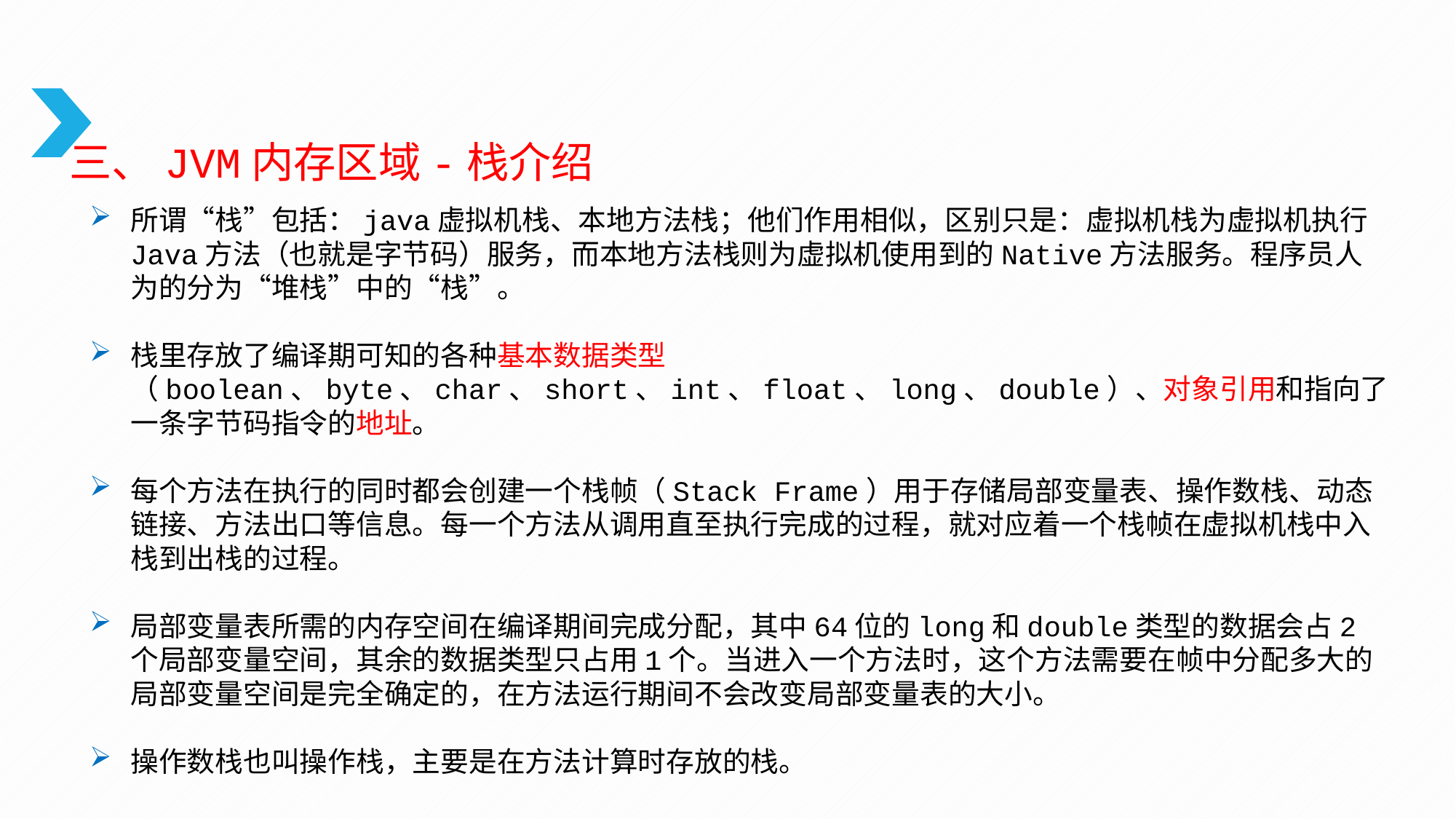

三、JVM内存区域-栈介绍
所谓“栈”包括：java虚拟机栈、本地方法栈；他们作用相似，区别只是：虚拟机栈为虚拟机执行Java方法（也就是字节码）服务，而本地方法栈则为虚拟机使用到的Native方法服务。程序员人为的分为“堆栈”中的“栈”。

栈里存放了编译期可知的各种基本数据类型（boolean、byte、char、short、int、float、long、double）、对象引用和指向了一条字节码指令的地址。

每个方法在执行的同时都会创建一个栈帧（Stack Frame）用于存储局部变量表、操作数栈、动态链接、方法出口等信息。每一个方法从调用直至执行完成的过程，就对应着一个栈帧在虚拟机栈中入栈到出栈的过程。

局部变量表所需的内存空间在编译期间完成分配，其中64位的long和double类型的数据会占2个局部变量空间，其余的数据类型只占用1个。当进入一个方法时，这个方法需要在帧中分配多大的局部变量空间是完全确定的，在方法运行期间不会改变局部变量表的大小。

操作数栈也叫操作栈，主要是在方法计算时存放的栈。